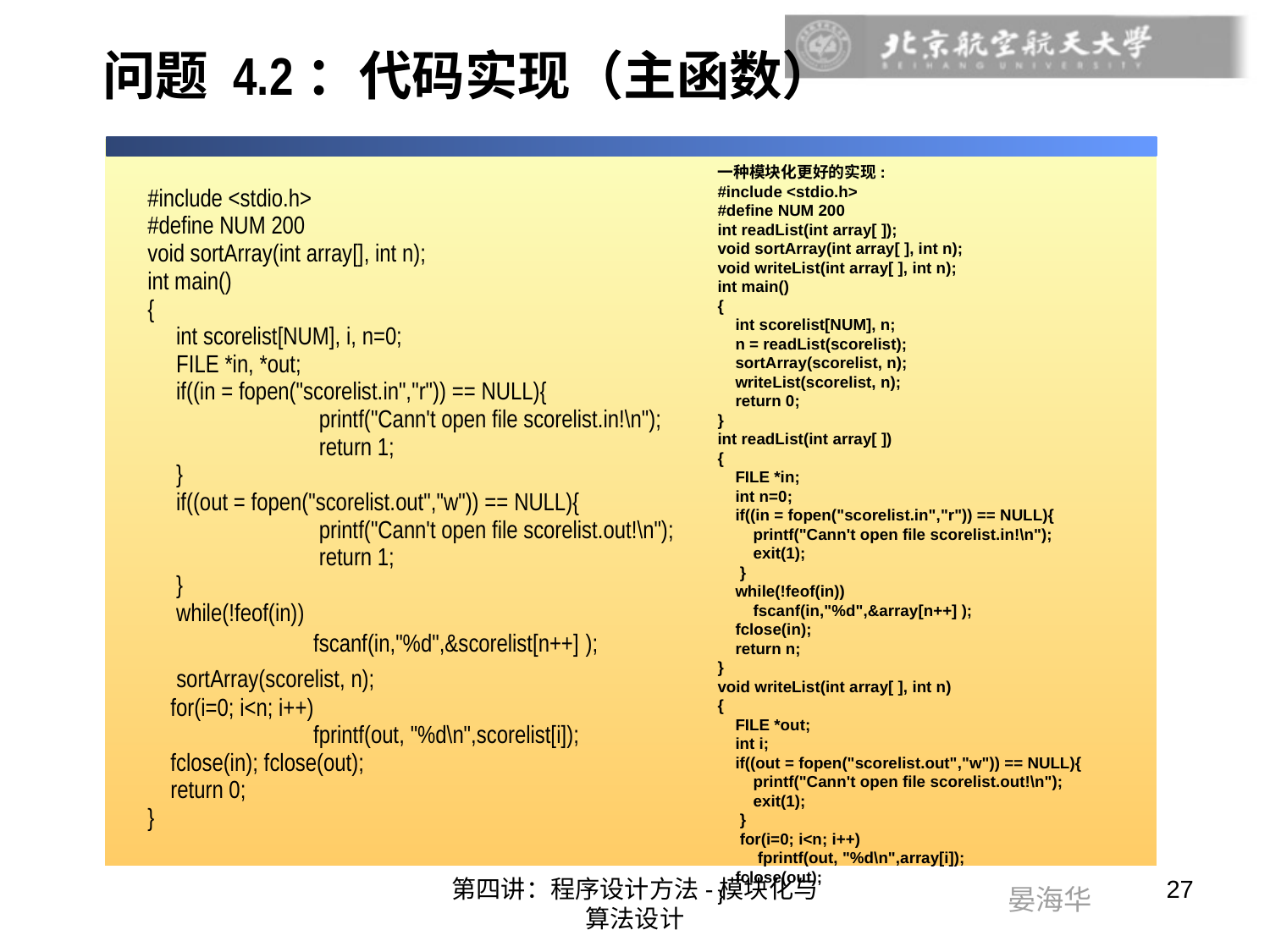

# 问题 4.2：代码实现（主函数）
一种模块化更好的实现:
#include <stdio.h>
#define NUM 200
int readList(int array[ ]);
void sortArray(int array[ ], int n);
void writeList(int array[ ], int n);
int main()
{
    int scorelist[NUM], n;
    n = readList(scorelist);
    sortArray(scorelist, n);
    writeList(scorelist, n);
    return 0;
}
int readList(int array[ ])
{
    FILE *in;
    int n=0;
    if((in = fopen("scorelist.in","r")) == NULL){
        printf("Cann't open file scorelist.in!\n");
        exit(1);
     }
    while(!feof(in))
        fscanf(in,"%d",&array[n++] );
    fclose(in);
    return n;
}
void writeList(int array[ ], int n)
{
    FILE *out;
    int i;
    if((out = fopen("scorelist.out","w")) == NULL){
        printf("Cann't open file scorelist.out!\n");
        exit(1);
     }
     for(i=0; i<n; i++)
         fprintf(out, "%d\n",array[i]);
    fclose(out);
}
#include <stdio.h>
#define NUM 200
void sortArray(int array[], int n);
int main()
{
     int scorelist[NUM], i, n=0;
     FILE *in, *out;
     if((in = fopen("scorelist.in","r")) == NULL){
		 printf("Cann't open file scorelist.in!\n");
		 return 1;
     }
     if((out = fopen("scorelist.out","w")) == NULL){
		 printf("Cann't open file scorelist.out!\n");
		 return 1;
     }
     while(!feof(in))
     		fscanf(in,"%d",&scorelist[n++] );
    sortArray(scorelist, n);
    for(i=0; i<n; i++)
    		fprintf(out, "%d\n",scorelist[i]);
    fclose(in); fclose(out);
    return 0;
}
第四讲：程序设计方法-模块化与算法设计
27